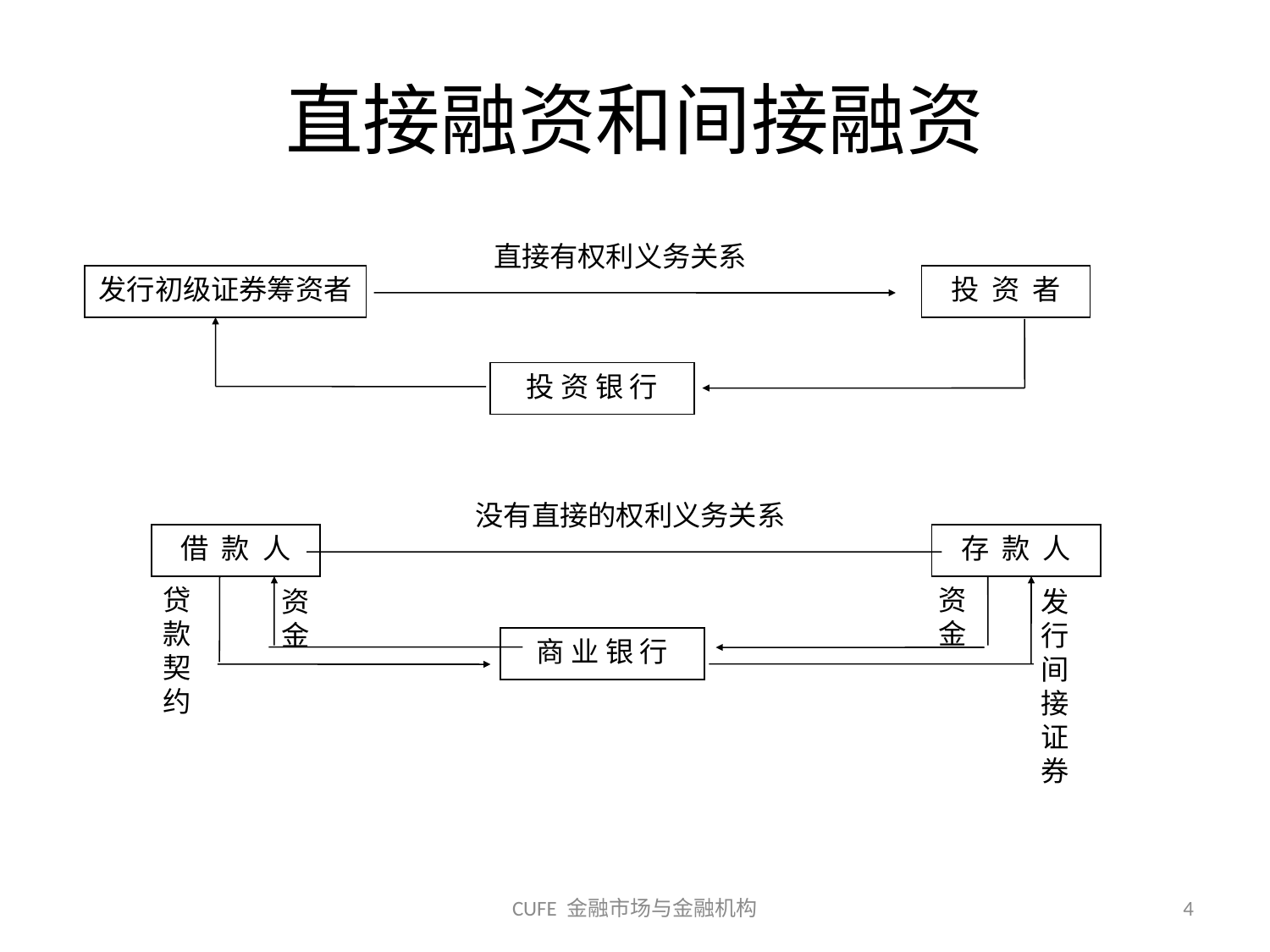

# 直接融资和间接融资
直接有权利义务关系
发行初级证券筹资者
投  资  者

投 资 银 行

没有直接的权利义务关系
借  款  人
存  款  人

贷款契约

资金

商 业 银 行

资金
发行间接证券
CUFE 金融市场与金融机构
4